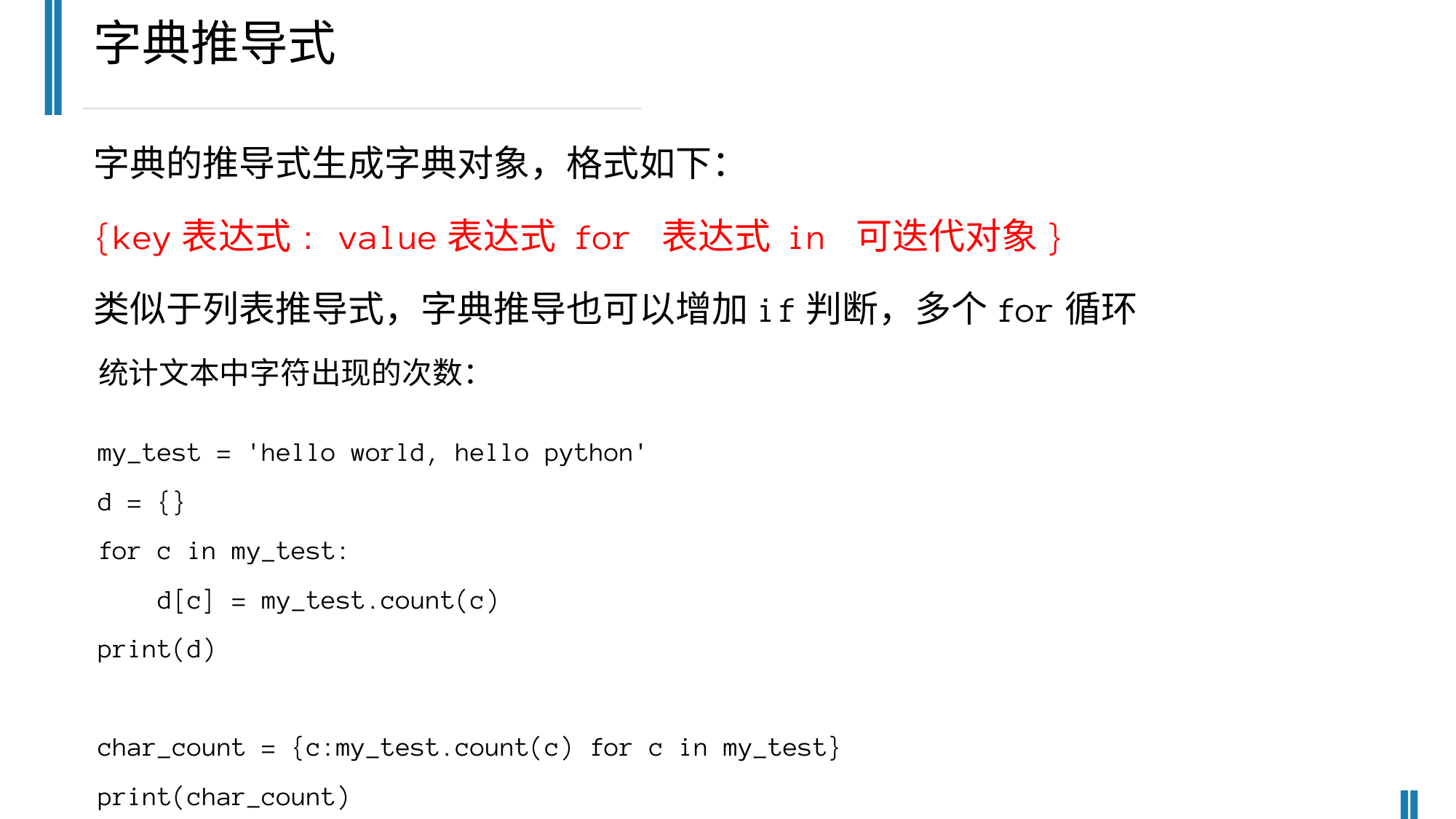

字典推导式

字典的推导式生成字典对象，格式如下：
	{key表达式: value表达式 for 表达式 in 可迭代对象}
类似于列表推导式，字典推导也可以增加if判断，多个for循环

统计文本中字符出现的次数：

my_test = 'hello world, hello python'
d = {}
for c in my_test:
    d[c] = my_test.count(c)
print(d)

char_count = {c:my_test.count(c) for c in my_test}
print(char_count)